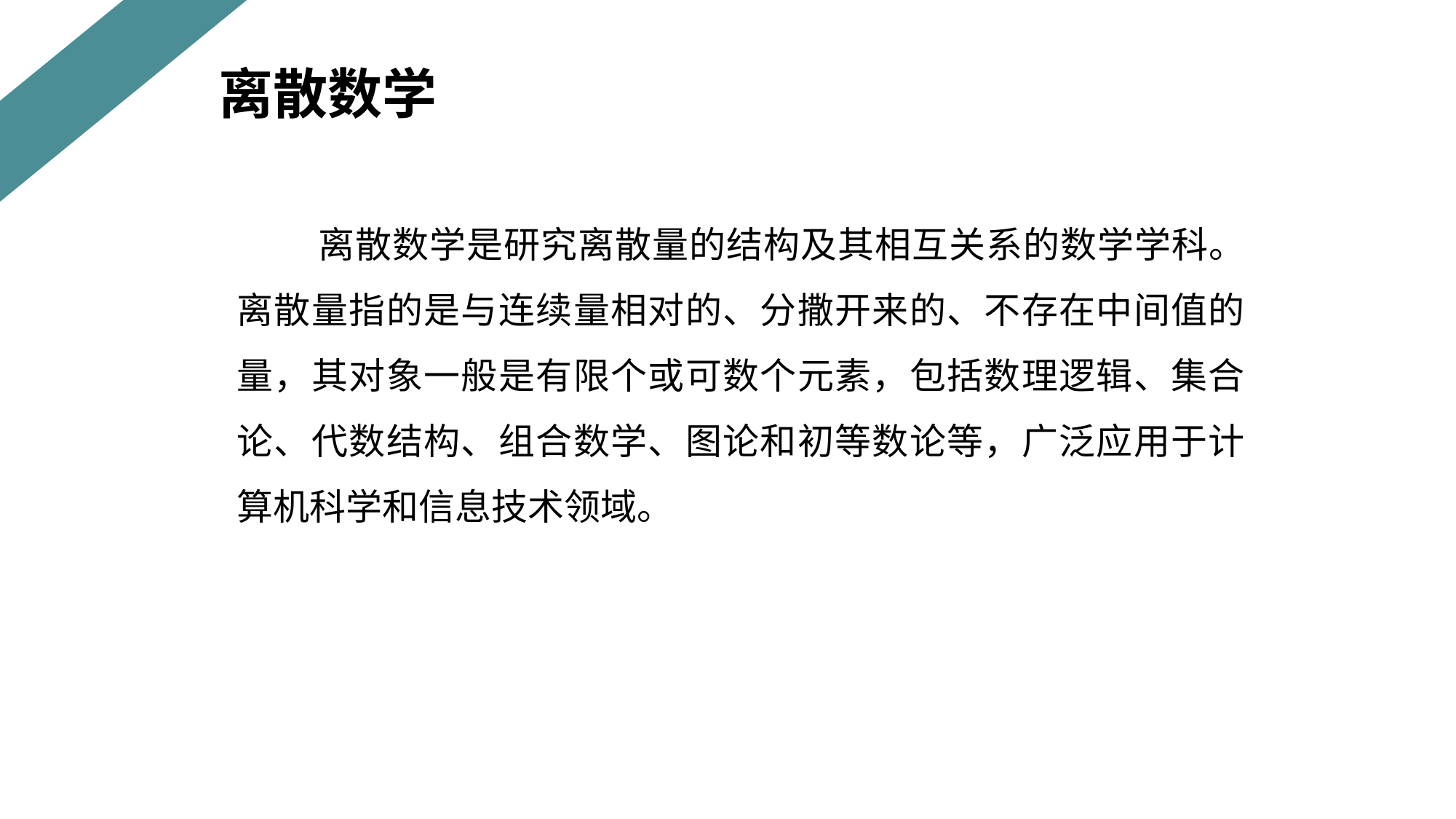

离散数学
        离散数学是研究离散量的结构及其相互关系的数学学科。离散量指的是与连续量相对的、分撒开来的、不存在中间值的量，其对象一般是有限个或可数个元素，包括数理逻辑、集合论、代数结构、组合数学、图论和初等数论等，广泛应用于计算机科学和信息技术领域。